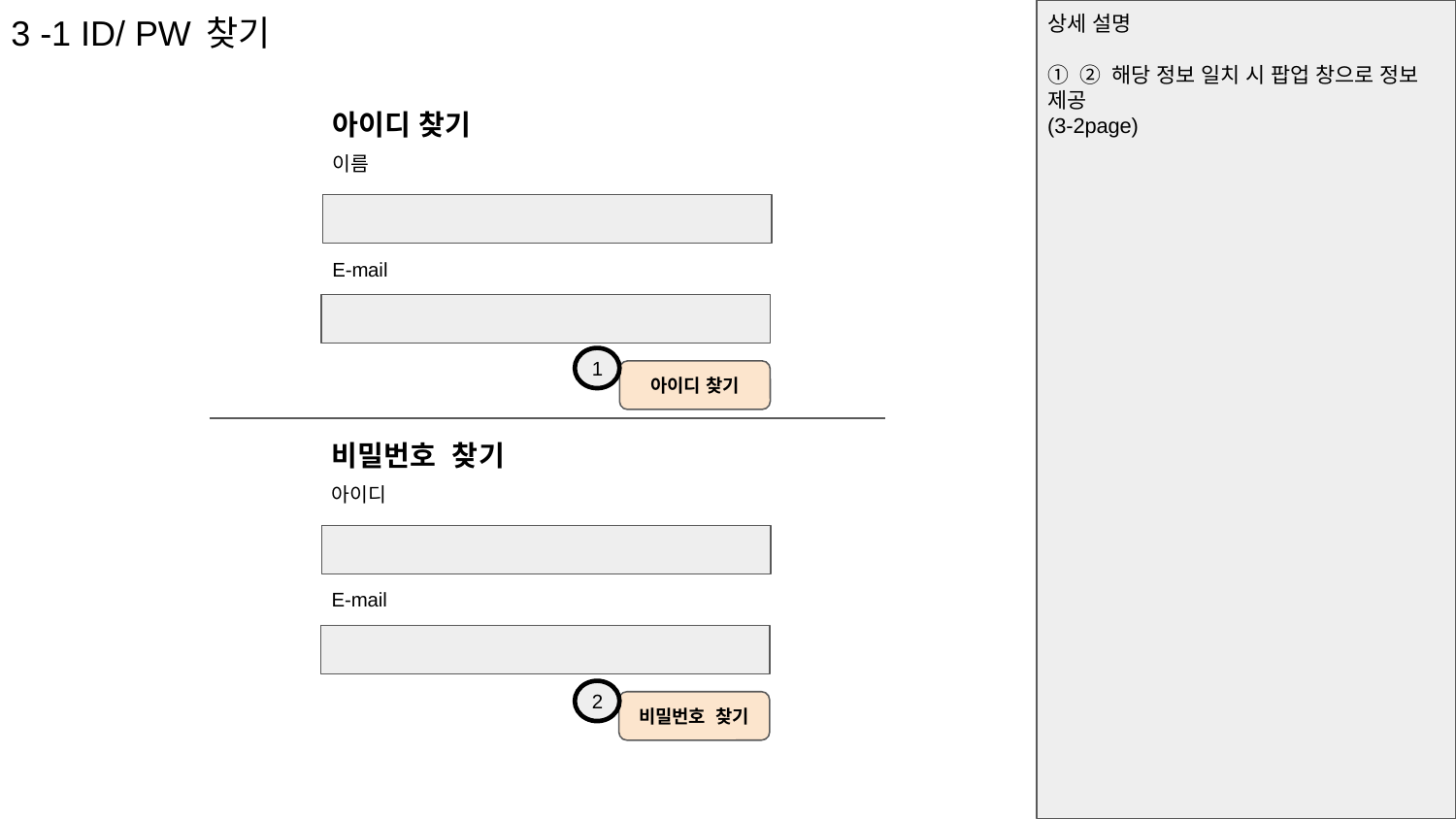

# 3 -1 ID/ PW 찾기
상세 설명

①  ② 해당 정보 일치 시 팝업 창으로 정보 제공
(3-2page)

아이디 찾기
이름

E-mail

1
아이디 찾기
비밀번호  찾기
아이디

E-mail

2
비밀번호  찾기